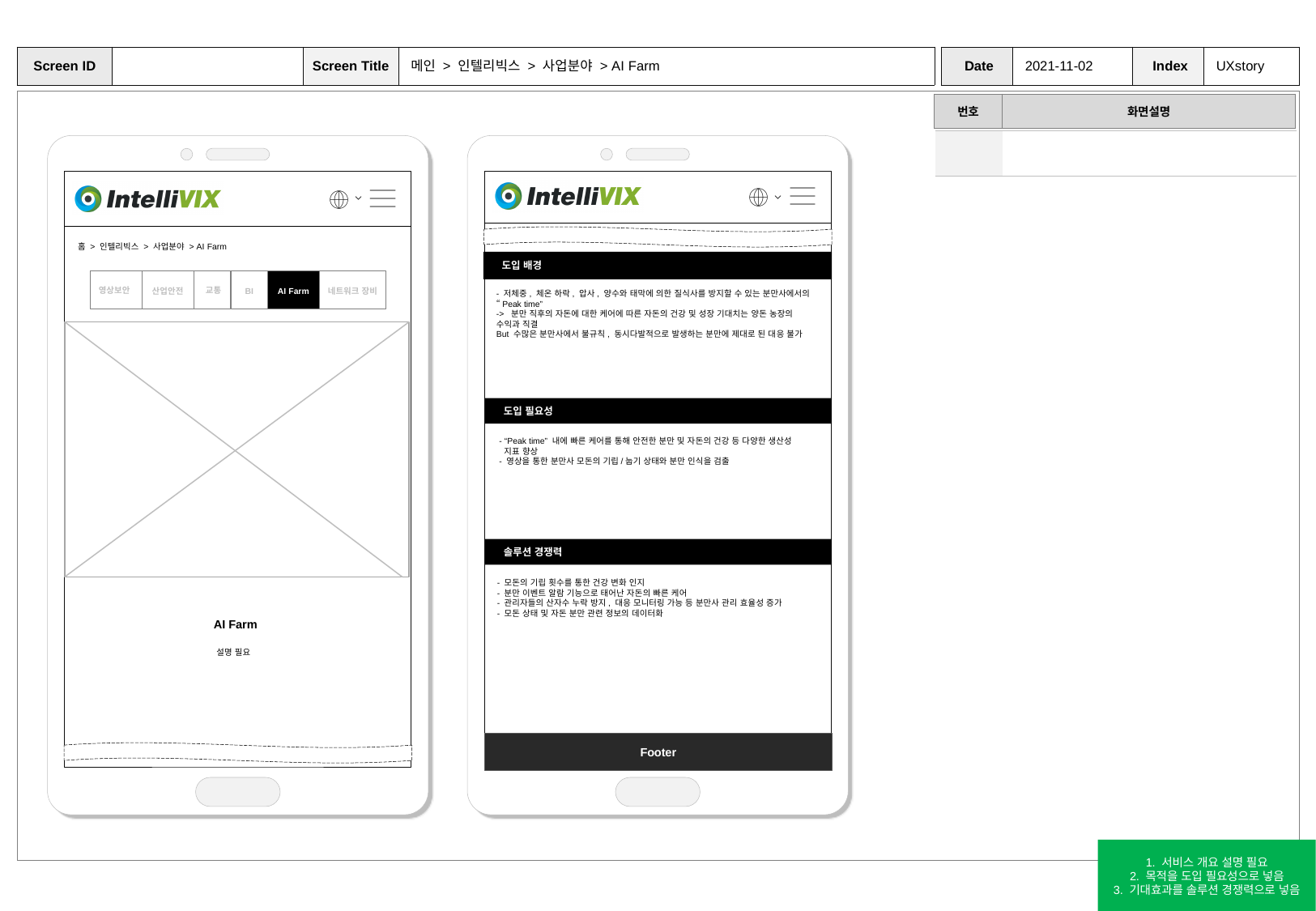

메인 > 인텔리빅스 > 사업분야 > AI Farm
2021-11-02
UXstory
|  |  |
| --- | --- |

홈 > 인텔리빅스 > 사업분야 > AI Farm
    도입 배경

- 저체중, 체온 하락, 압사, 양수와 태막에 의한 질식사를 방지할 수 있는 분만사에서의 “Peak time”
->  분만 직후의 자돈에 대한 케어에 따른 자돈의 건강 및 성장 기대치는 양돈 농장의 수익과 직결
But 수많은 분만사에서 불규칙, 동시다발적으로 발생하는 분만에 제대로 된 대응 불가

영상보안
교통
산업안전
AI Farm
네트워크 장비
BI

    도입 필요성
도입 필요성 "다양한 영역의 보안 강화"

- “Peak time” 내에 빠른 케어를 통해 안전한 분만 및 자돈의 건강 등 다양한 생산성
  지표 향상
- 영상을 통한 분만사 모돈의 기립/눕기 상태와 분만 인식을 검출
    솔루션 경쟁력
- 모돈의 기립 횟수를 통한 건강 변화 인지
- 분만 이벤트 알람 기능으로 태어난 자돈의 빠른 케어
- 관리자들의 산자수 누락 방지, 대응 모니터링 가능 등 분만사 관리 효율성 증가
- 모돈 상태 및 자돈 분만 관련 정보의 데이터화
AI Farm
설명 필요
Footer

1. 서비스 개요 설명 필요
2. 목적을 도입 필요성으로 넣음
3. 기대효과를 솔루션 경쟁력으로 넣음